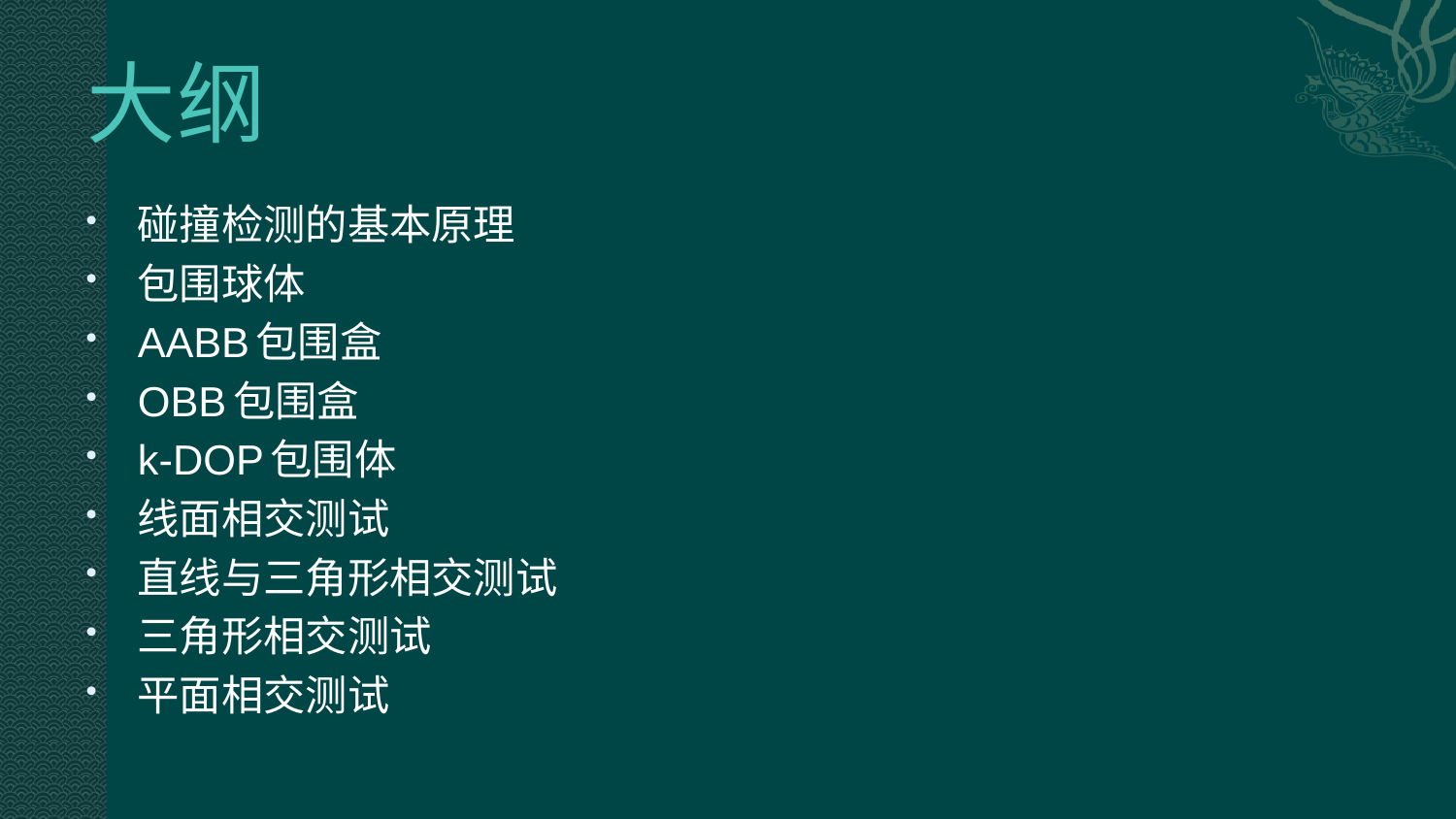

# 大纲
碰撞检测的基本原理
包围球体
AABB包围盒
OBB包围盒
k-DOP包围体
线面相交测试
直线与三角形相交测试
三角形相交测试
平面相交测试